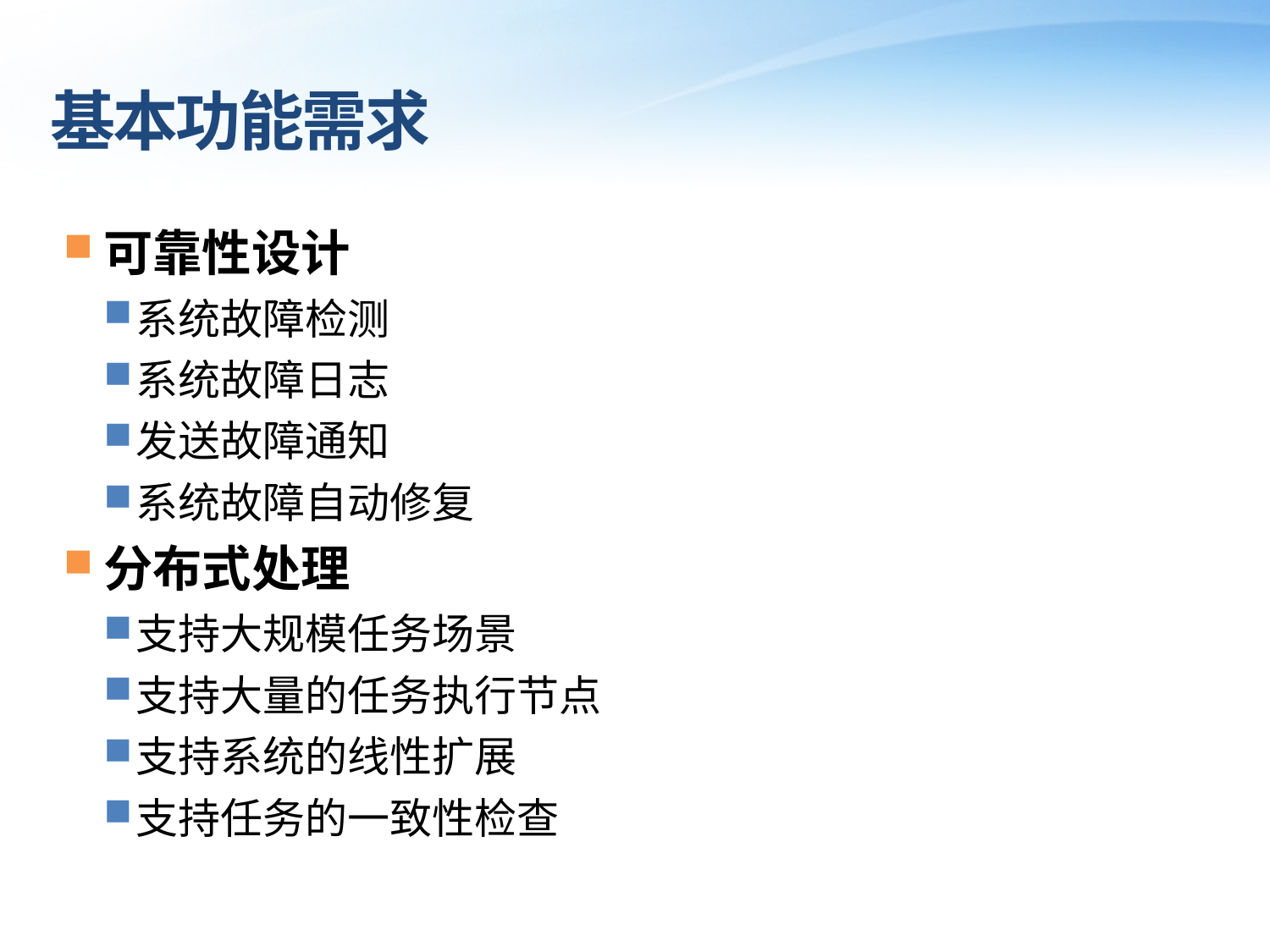

# 基本功能需求
可靠性设计
系统故障检测
系统故障日志
发送故障通知
系统故障自动修复
分布式处理
支持大规模任务场景
支持大量的任务执行节点
支持系统的线性扩展
支持任务的一致性检查